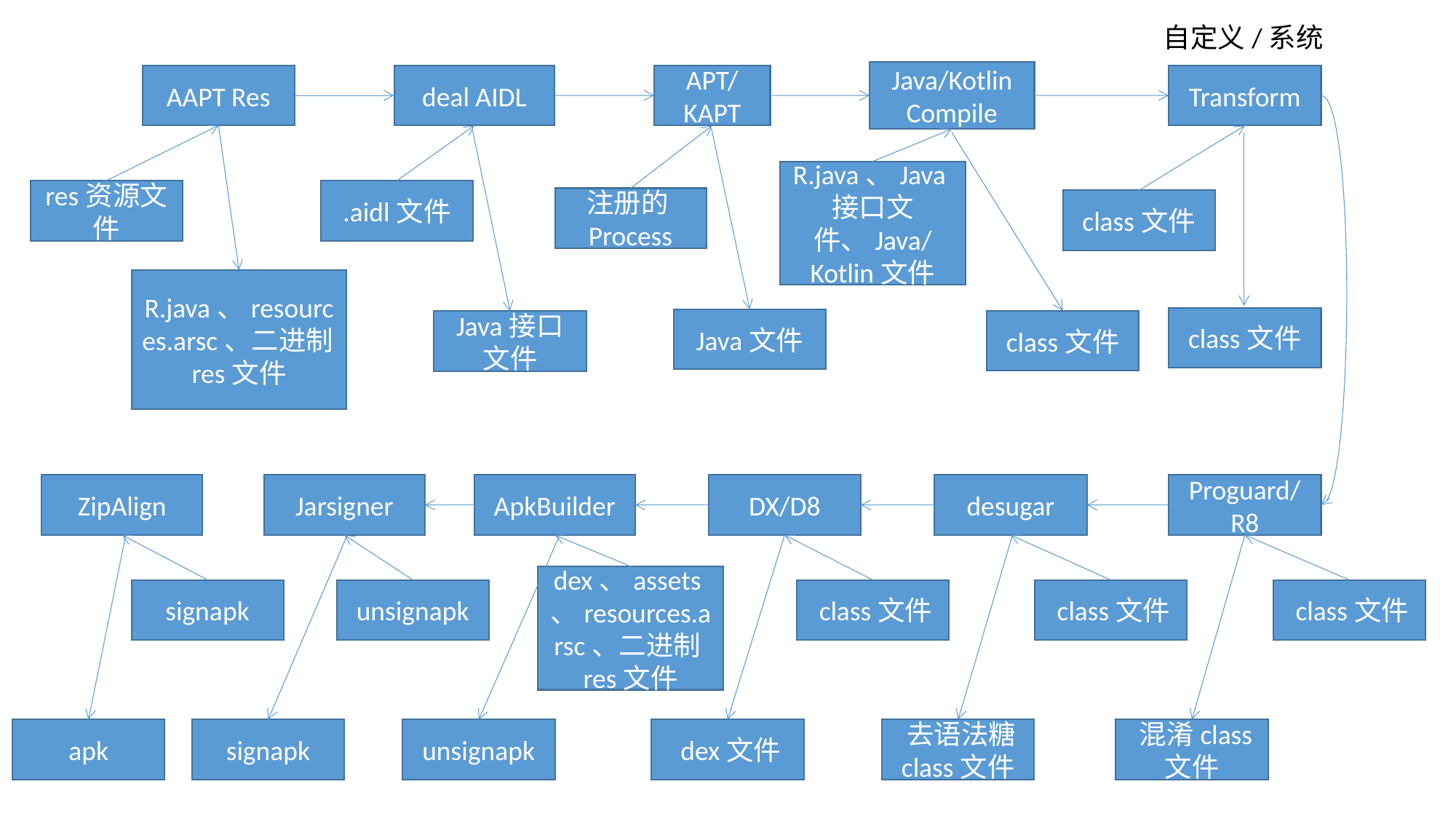

自定义/系统
Java/Kotlin Compile
AAPT Res
deal AIDL
APT/
KAPT
Transform
R.java、Java接口文件、Java/Kotlin文件
res资源文件
.aidl文件
注册的Process
class文件
R.java、resources.arsc、二进制res文件
class文件
Java文件
class文件
Java接口文件
ZipAlign
Jarsigner
ApkBuilder
DX/D8
desugar
Proguard/R8
dex、assets、resources.arsc、二进制res文件
signapk
unsignapk
 class文件
 class文件
 class文件
apk
signapk
unsignapk
 dex文件
 去语法糖class文件
 混淆class文件